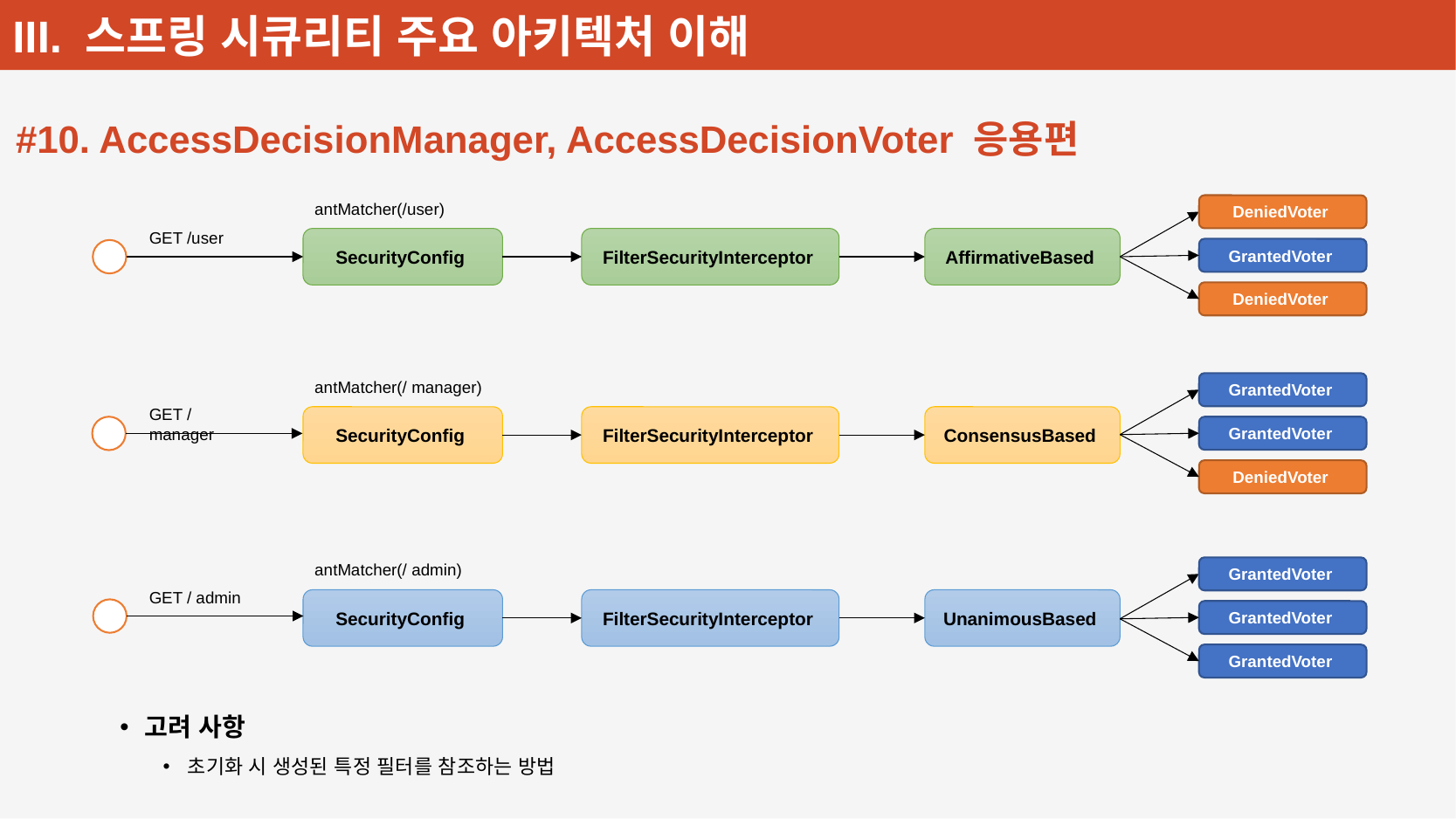

#10. AccessDecisionManager, AccessDecisionVoter 응용편
antMatcher(/user)
DeniedVoter
GET /user
SecurityConfig
FilterSecurityInterceptor
AffirmativeBased
GrantedVoter

DeniedVoter
antMatcher(/ manager)
GrantedVoter
GET / manager
SecurityConfig
FilterSecurityInterceptor
ConsensusBased

GrantedVoter
DeniedVoter
antMatcher(/ admin)
GrantedVoter
GET / admin
SecurityConfig
FilterSecurityInterceptor
UnanimousBased

GrantedVoter
GrantedVoter
고려 사항
초기화 시 생성된 특정 필터를 참조하는 방법